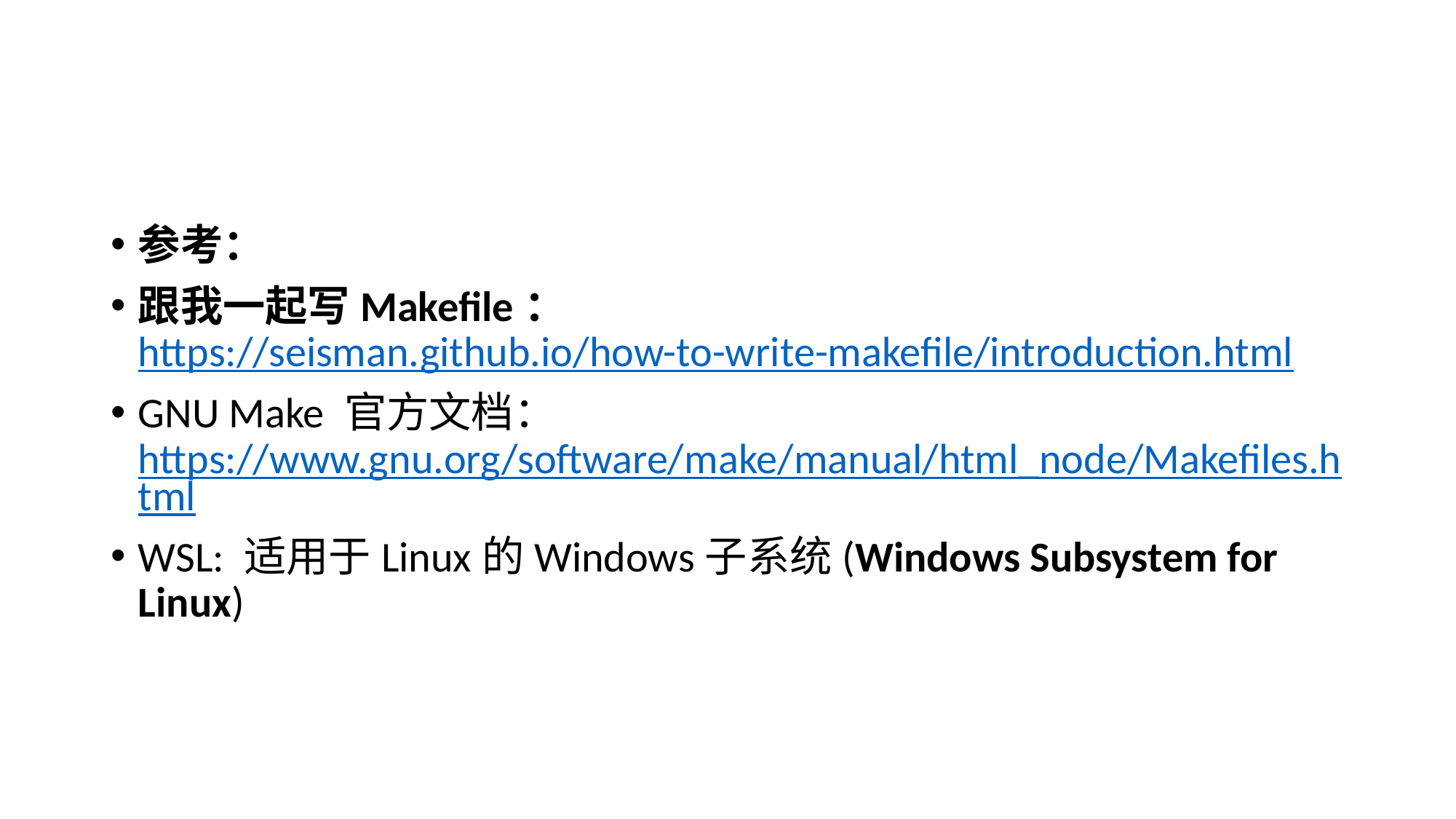

参考：
跟我一起写Makefile：https://seisman.github.io/how-to-write-makefile/introduction.html
GNU Make 官方文档：https://www.gnu.org/software/make/manual/html_node/Makefiles.html
WSL: 适用于Linux的Windows子系统(Windows Subsystem for Linux)